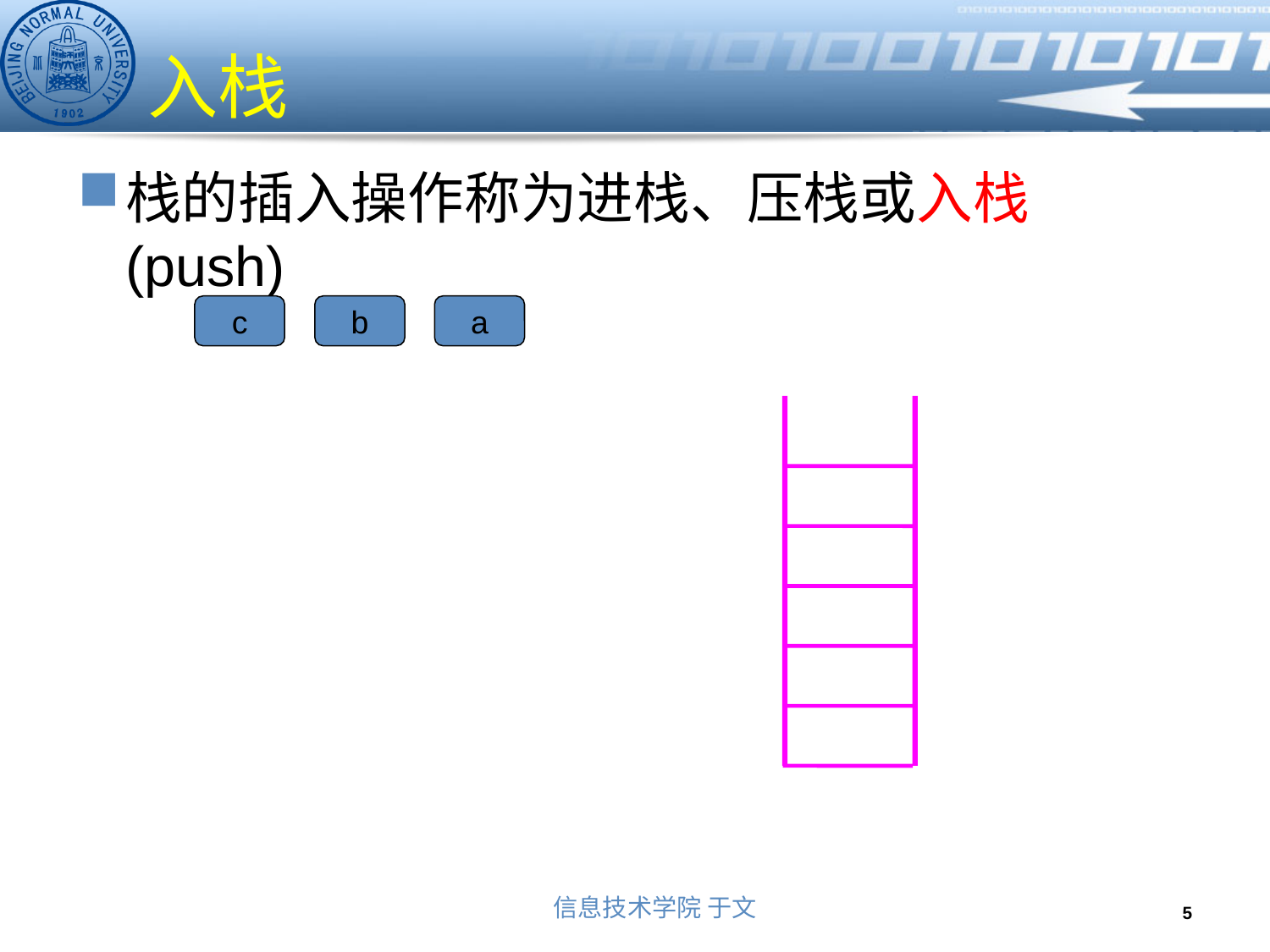

# 入栈
栈的插入操作称为进栈、压栈或入栈(push)
c
b
a

5